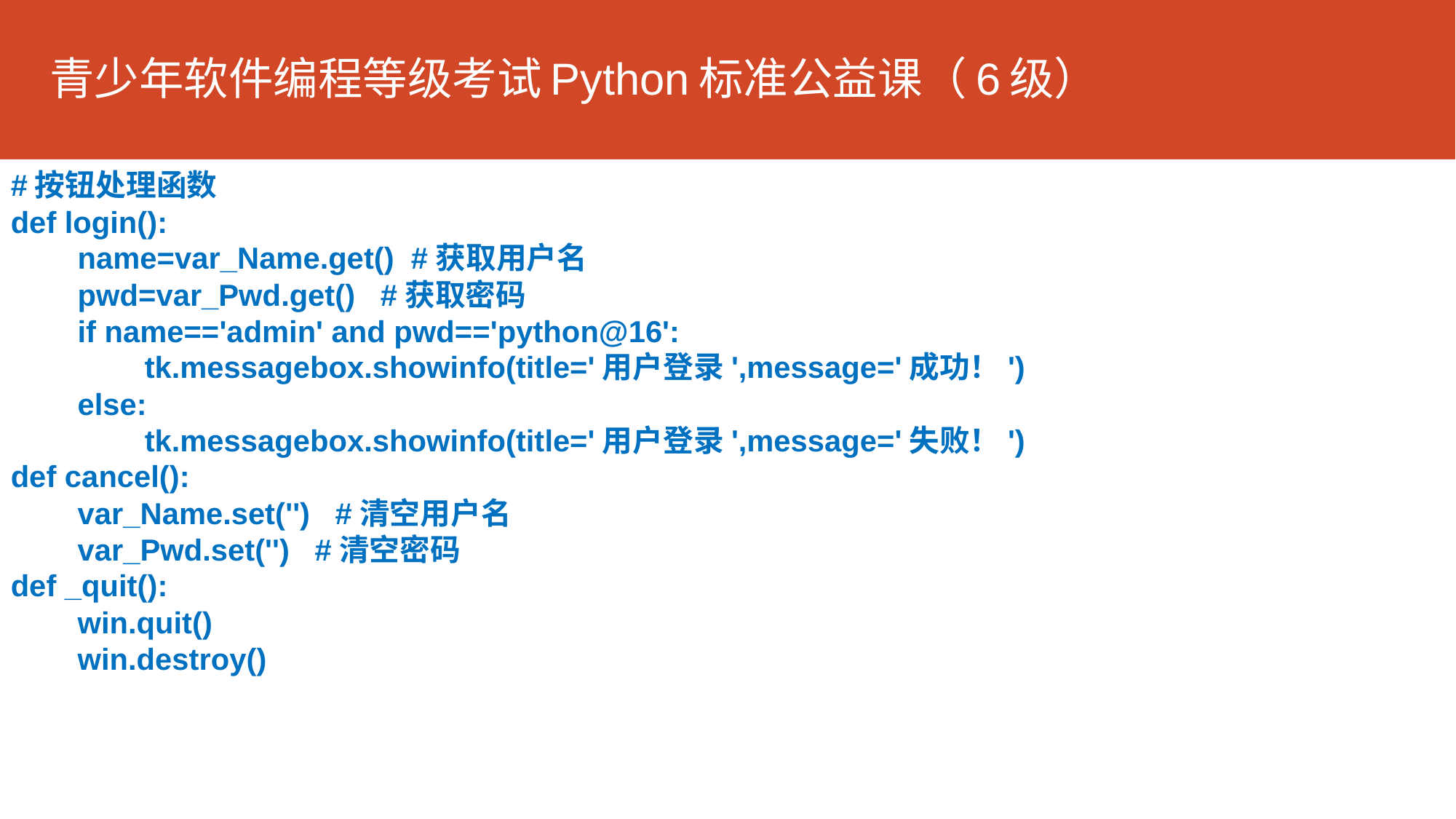

青少年软件编程等级考试Python标准公益课（6级）
#按钮处理函数
def login():
        name=var_Name.get()  #获取用户名
        pwd=var_Pwd.get()   #获取密码
        if name=='admin' and pwd=='python@16':
                tk.messagebox.showinfo(title='用户登录',message='成功！')
        else:
                tk.messagebox.showinfo(title='用户登录',message='失败！')
def cancel():
        var_Name.set('')   #清空用户名
        var_Pwd.set('')   #清空密码
def _quit():
        win.quit()
        win.destroy()